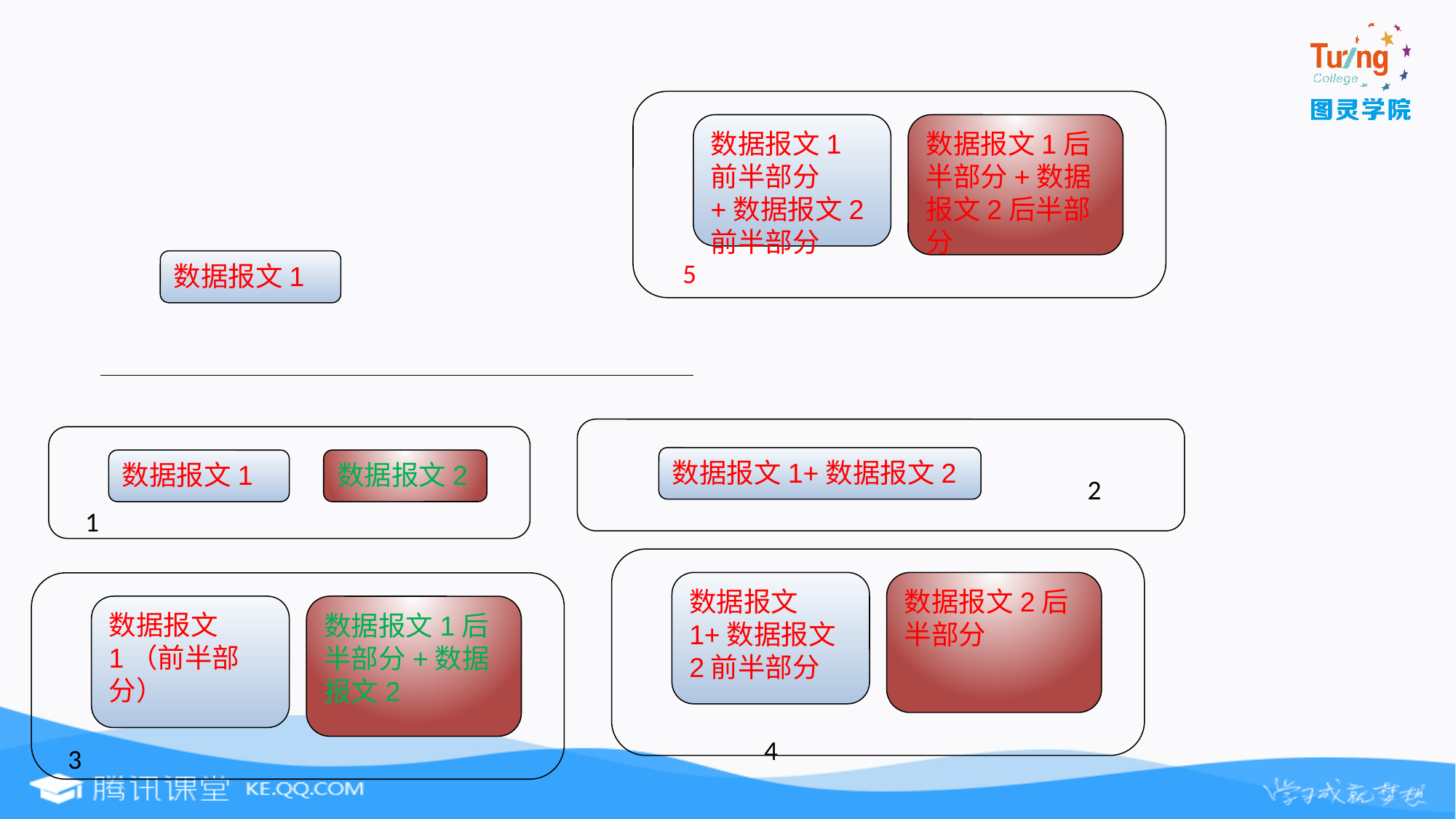

数据报文1前半部分+数据报文2前半部分
数据报文1后半部分+数据报文2后半部分
数据报文1
5

数据报文1+数据报文2
数据报文1
数据报文2
2
1

数据报文2后半部分
数据报文1+数据报文2前半部分

数据报文1（前半部分）
数据报文1后半部分+数据报文2
4
3